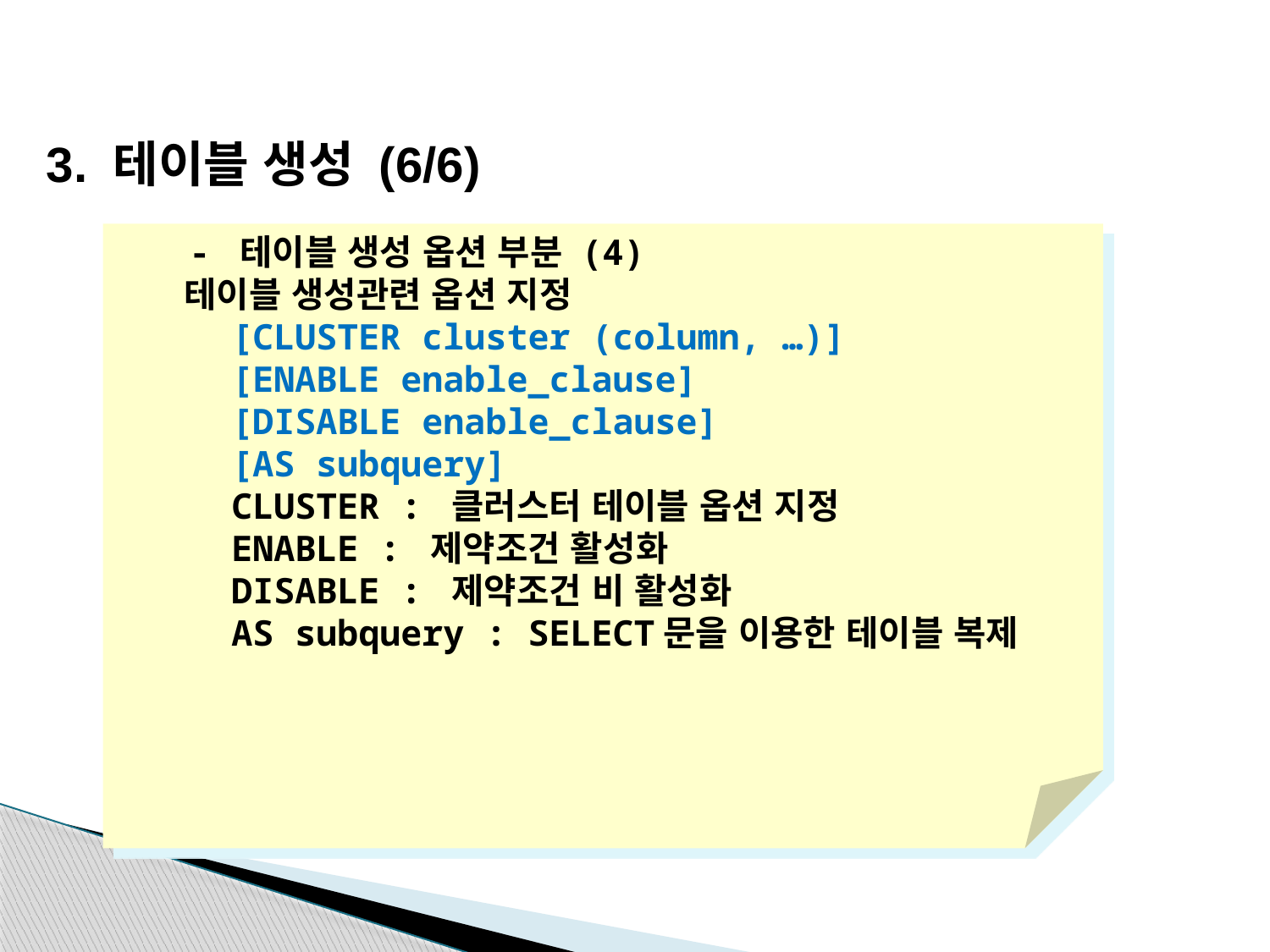

3. 테이블 생성 (6/6)
   - 테이블 생성 옵션 부분 (4)
     테이블 생성관련 옵션 지정
     [CLUSTER cluster (column, …)]
     [ENABLE enable_clause]
     [DISABLE enable_clause]
     [AS subquery]
     CLUSTER : 클러스터 테이블 옵션 지정
     ENABLE : 제약조건 활성화
     DISABLE : 제약조건 비 활성화
     AS subquery : SELECT문을 이용한 테이블 복제